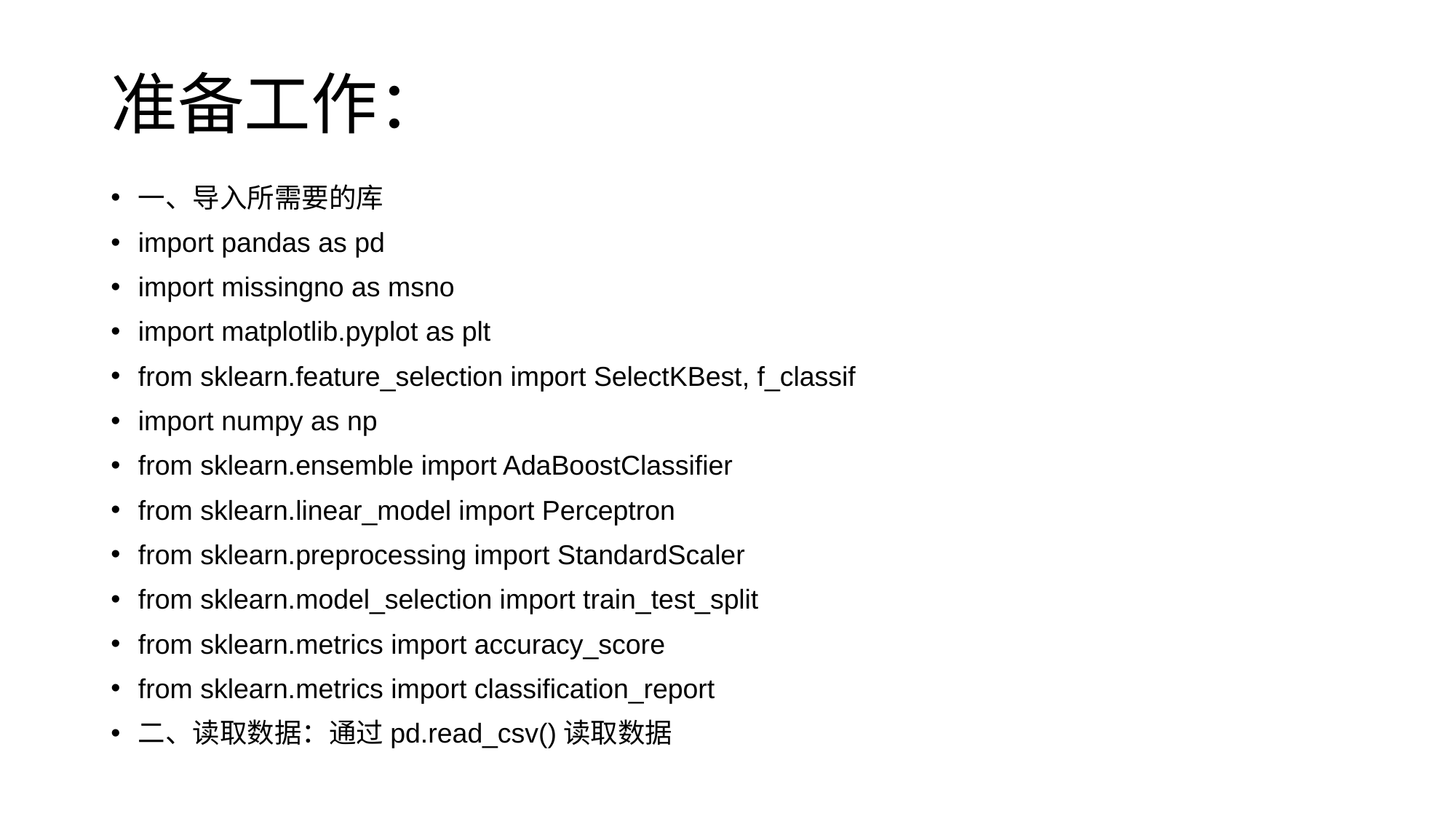

# 准备工作：
一、导入所需要的库
import pandas as pd
import missingno as msno
import matplotlib.pyplot as plt
from sklearn.feature_selection import SelectKBest, f_classif
import numpy as np
from sklearn.ensemble import AdaBoostClassifier
from sklearn.linear_model import Perceptron
from sklearn.preprocessing import StandardScaler
from sklearn.model_selection import train_test_split
from sklearn.metrics import accuracy_score
from sklearn.metrics import classification_report
二、读取数据：通过pd.read_csv()读取数据